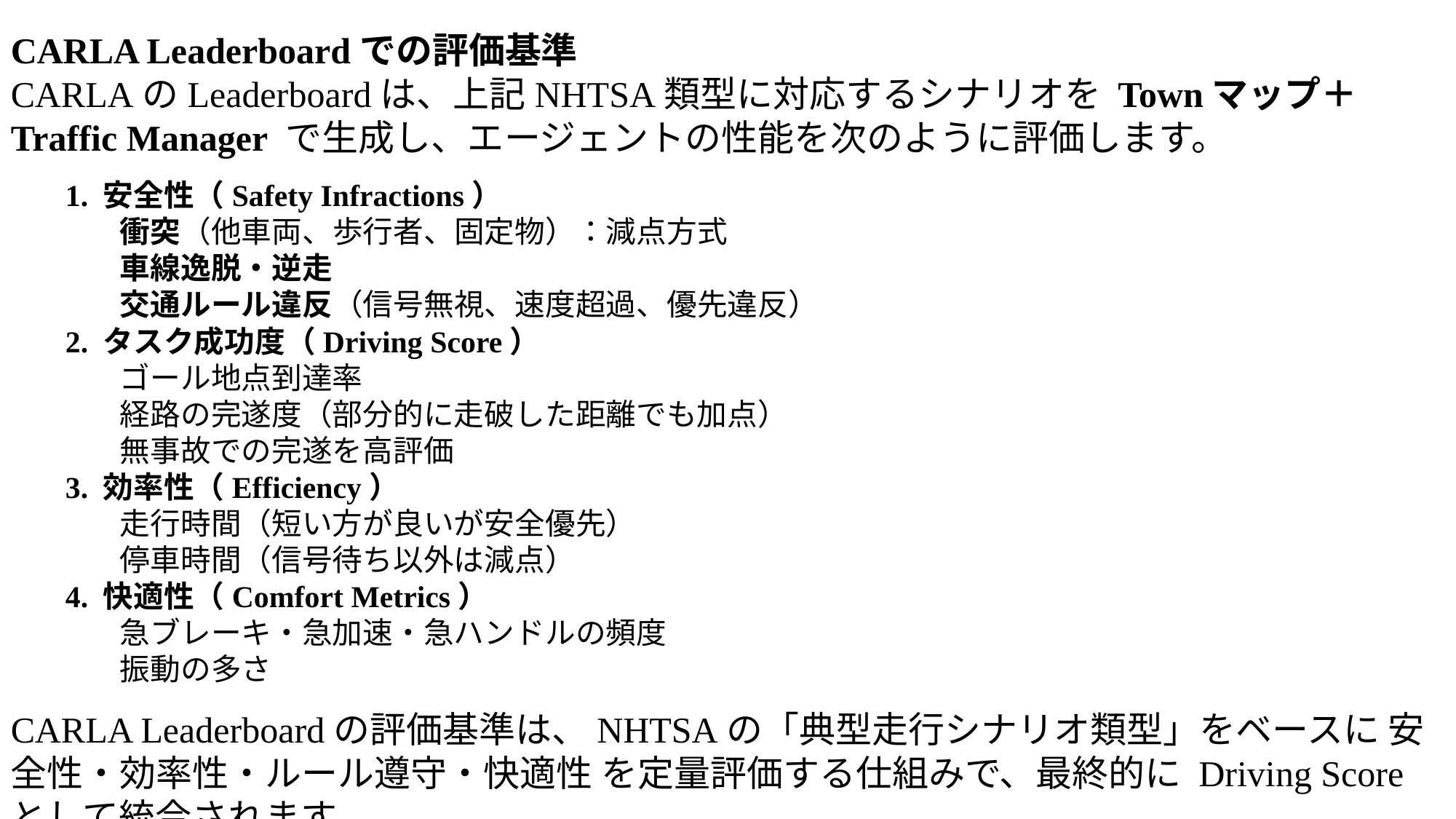

CARLA Leaderboardでの評価基準
CARLAのLeaderboardは、上記NHTSA類型に対応するシナリオを Townマップ＋Traffic Manager で生成し、エージェントの性能を次のように評価します。
1. 安全性（Safety Infractions）
衝突（他車両、歩行者、固定物）：減点方式
車線逸脱・逆走
交通ルール違反（信号無視、速度超過、優先違反）
2. タスク成功度（Driving Score）
ゴール地点到達率
経路の完遂度（部分的に走破した距離でも加点）
無事故での完遂を高評価
3. 効率性（Efficiency）
走行時間（短い方が良いが安全優先）
停車時間（信号待ち以外は減点）
4. 快適性（Comfort Metrics）
急ブレーキ・急加速・急ハンドルの頻度
振動の多さ

CARLA Leaderboardの評価基準は、NHTSAの「典型走行シナリオ類型」をベースに 安全性・効率性・ルール遵守・快適性 を定量評価する仕組みで、最終的に Driving Score として統合されます。